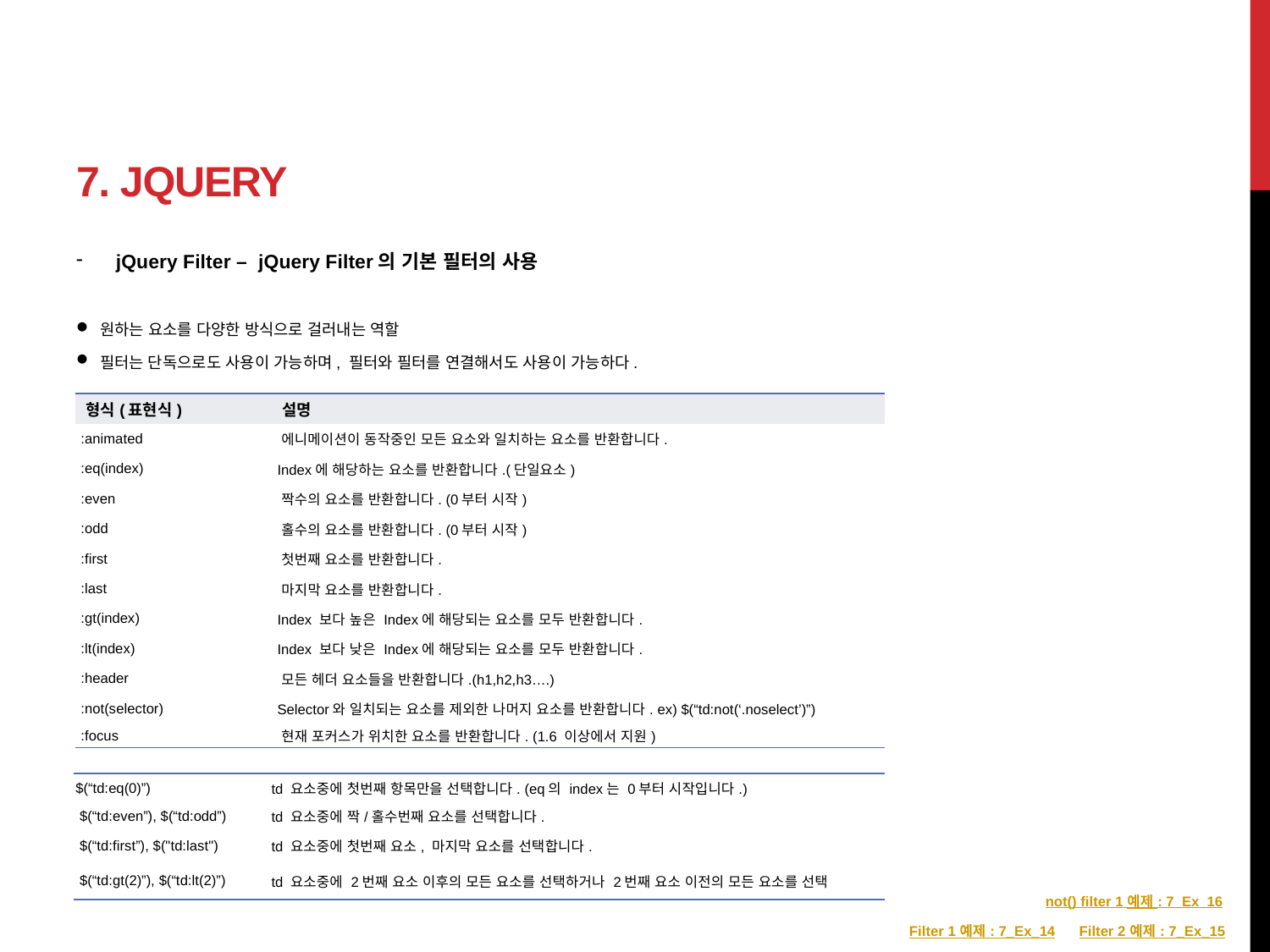

# 7. jquery
jQuery Filter –  jQuery Filter의 기본 필터의 사용

원하는 요소를 다양한 방식으로 걸러내는 역할
필터는 단독으로도 사용이 가능하며, 필터와 필터를 연결해서도 사용이 가능하다.

| 형식(표현식) | 설명 |
| --- | --- |
| :animated | 에니메이션이 동작중인 모든 요소와 일치하는 요소를 반환합니다. |
| :eq(index) | Index에 해당하는 요소를 반환합니다.(단일요소) |
| :even | 짝수의 요소를 반환합니다. (0부터 시작) |
| :odd | 홀수의 요소를 반환합니다. (0부터 시작) |
| :first | 첫번째 요소를 반환합니다. |
| :last | 마지막 요소를 반환합니다. |
| :gt(index) | Index 보다 높은 Index에 해당되는 요소를 모두 반환합니다. |
| :lt(index) | Index 보다 낮은 Index에 해당되는 요소를 모두 반환합니다. |
| :header | 모든 헤더 요소들을 반환합니다.(h1,h2,h3….) |
| :not(selector) | Selector와 일치되는 요소를 제외한 나머지 요소를 반환합니다. ex) $(“td:not(‘.noselect’)”) |
| :focus | 현재 포커스가 위치한 요소를 반환합니다. (1.6 이상에서 지원) |
| $(“td:eq(0)”) | td 요소중에 첫번째 항목만을 선택합니다. (eq의 index는 0부터 시작입니다.) |
| --- | --- |
| $(“td:even”), $(“td:odd”) | td 요소중에 짝/홀수번째 요소를 선택합니다. |
| $(“td:first”), $("td:last") | td 요소중에 첫번째 요소, 마지막 요소를 선택합니다. |
| $(“td:gt(2)”), $(“td:lt(2)”) | td 요소중에 2번째 요소 이후의 모든 요소를 선택하거나 2번째 요소 이전의 모든 요소를 선택 |
not() filter 1 예제 : 7_Ex_16
Filter 1 예제 : 7_Ex_14
Filter 2 예제 : 7_Ex_15